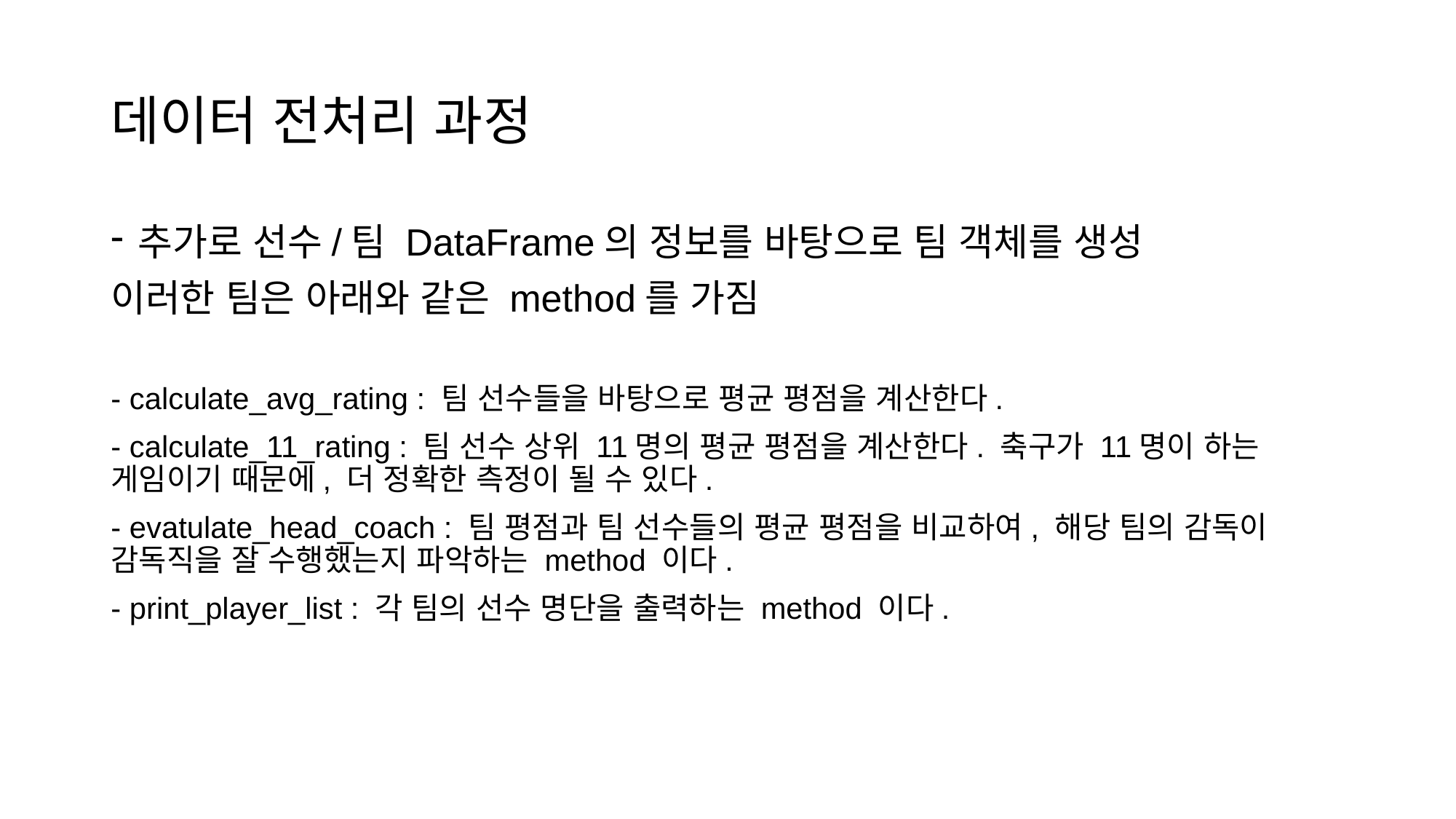

# 데이터 전처리 과정
추가로 선수/팀 DataFrame의 정보를 바탕으로 팀 객체를 생성
이러한 팀은 아래와 같은 method를 가짐

- calculate_avg_rating : 팀 선수들을 바탕으로 평균 평점을 계산한다.
- calculate_11_rating : 팀 선수 상위 11명의 평균 평점을 계산한다. 축구가 11명이 하는 게임이기 때문에, 더 정확한 측정이 될 수 있다.
- evatulate_head_coach : 팀 평점과 팀 선수들의 평균 평점을 비교하여, 해당 팀의 감독이 감독직을 잘 수행했는지 파악하는 method 이다.
- print_player_list : 각 팀의 선수 명단을 출력하는 method 이다.